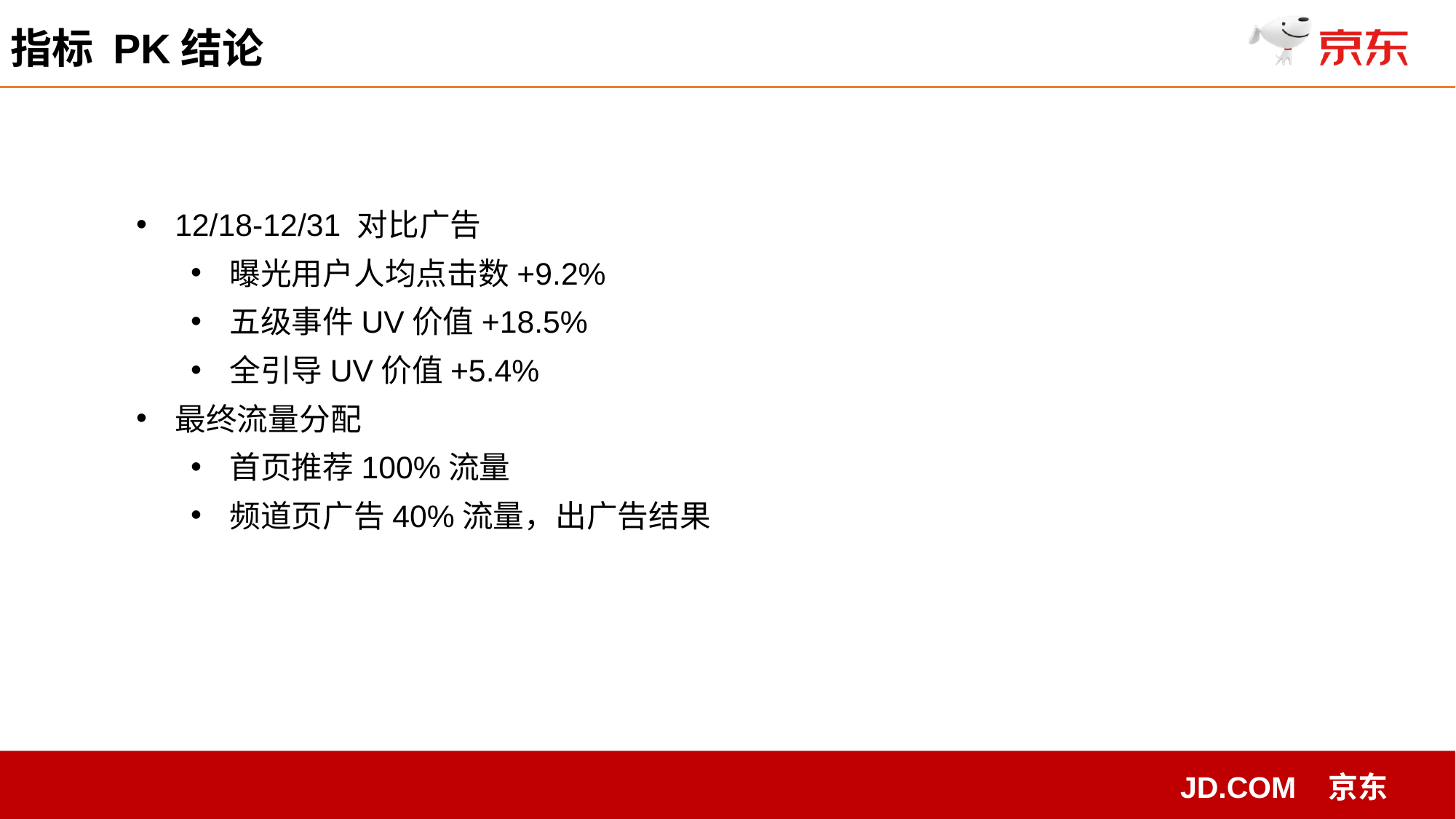

指标 PK结论
12/18-12/31 对比广告
曝光用户人均点击数+9.2%
五级事件UV价值+18.5%
全引导UV价值+5.4%
最终流量分配
首页推荐100%流量
频道页广告40%流量，出广告结果